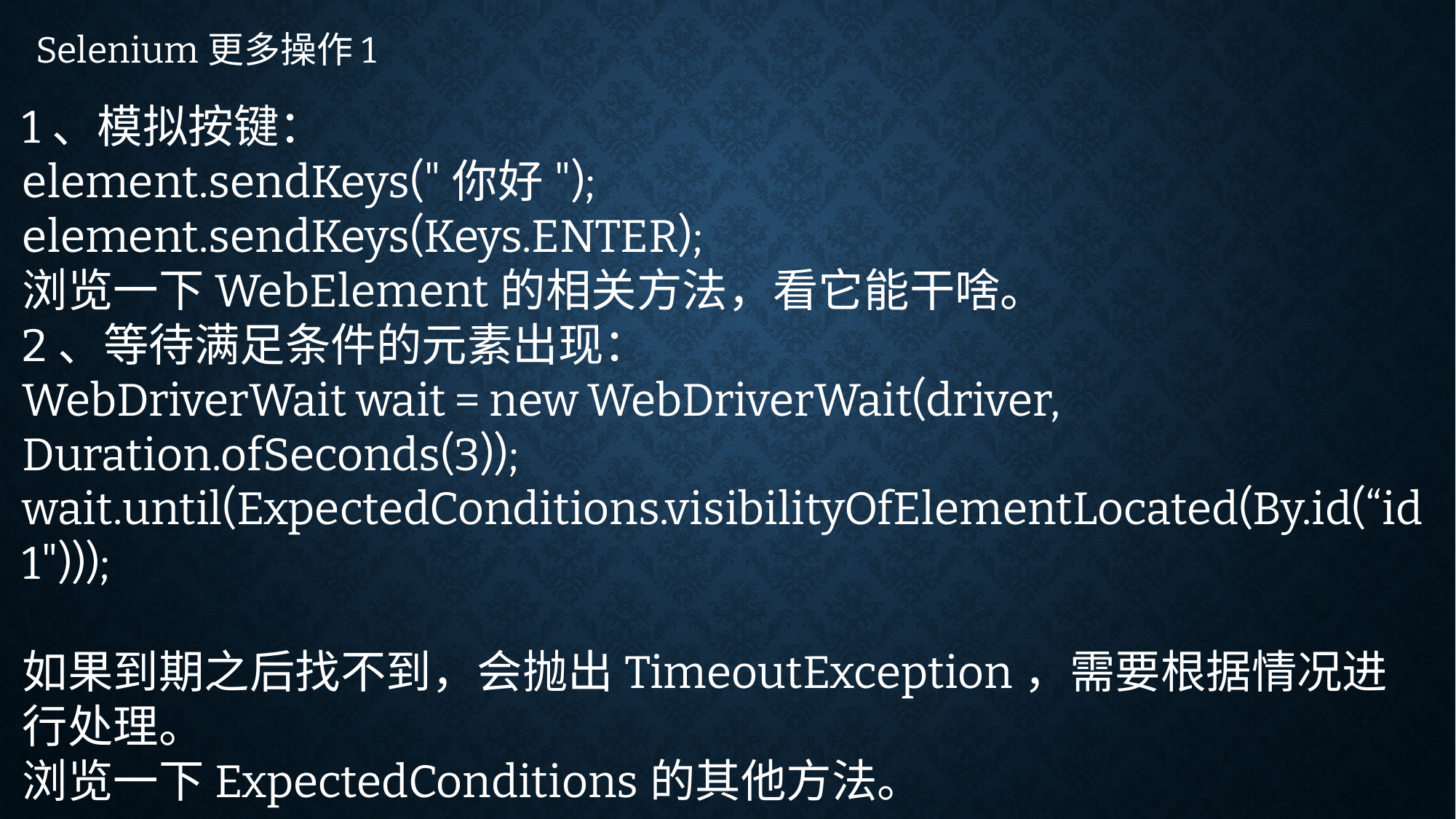

Selenium更多操作1
1、模拟按键：
element.sendKeys("你好");
element.sendKeys(Keys.ENTER);
浏览一下WebElement的相关方法，看它能干啥。
2、等待满足条件的元素出现：
WebDriverWait wait = new WebDriverWait(driver, Duration.ofSeconds(3));
wait.until(ExpectedConditions.visibilityOfElementLocated(By.id(“id1")));

如果到期之后找不到，会抛出TimeoutException，需要根据情况进行处理。
浏览一下ExpectedConditions的其他方法。